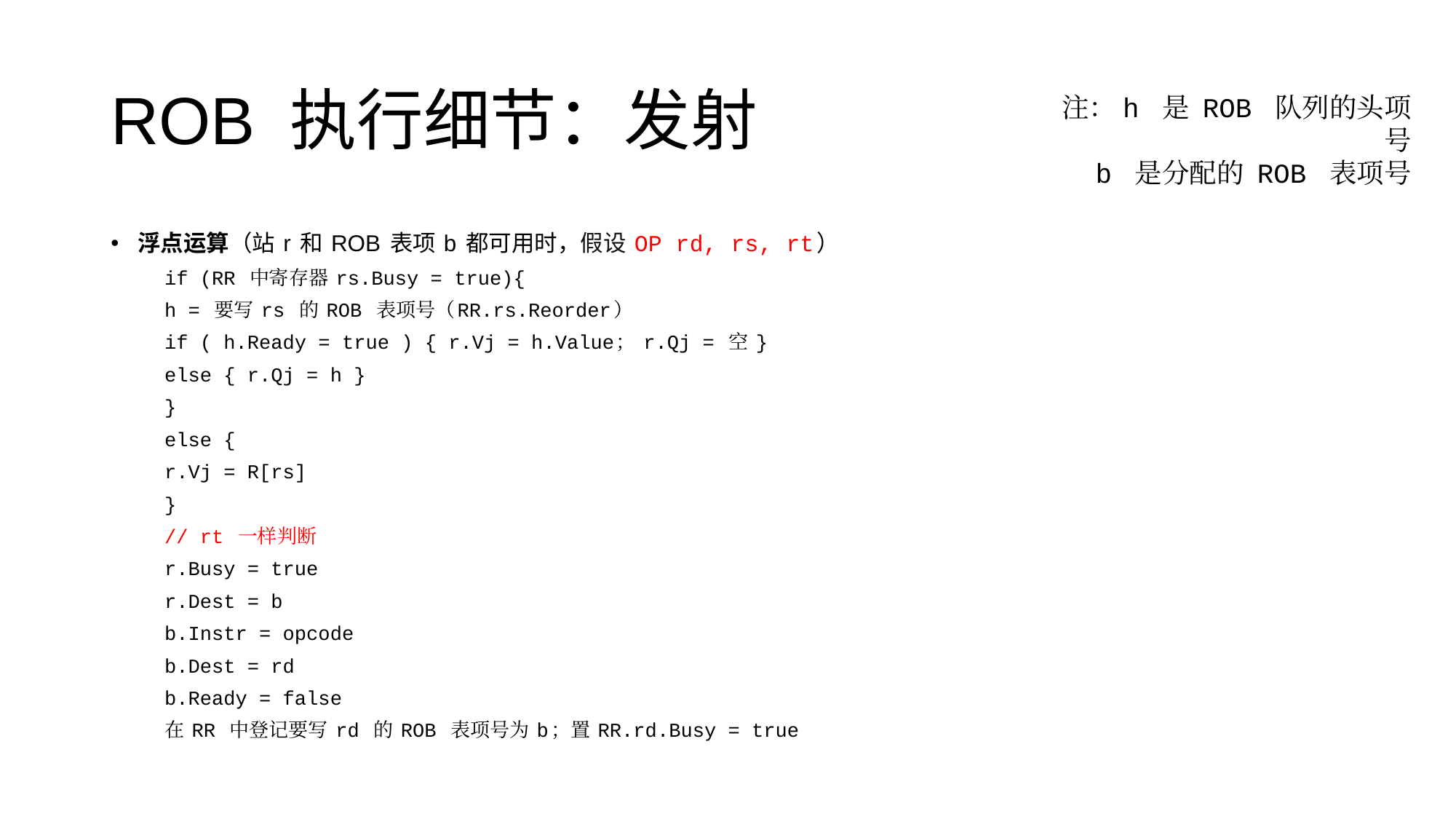

# ROB 执行细节：发射
注：h 是 ROB 队列的头项号
b 是分配的 ROB 表项号
浮点运算（站 r 和 ROB 表项 b 都可用时，假设 OP rd, rs, rt）
if (RR 中寄存器 rs.Busy = true){
	h = 要写 rs 的 ROB 表项号（RR.rs.Reorder）
	if ( h.Ready = true ) { r.Vj = h.Value； r.Qj = 空 }
	else { r.Qj = h }
}
else {
	r.Vj = R[rs]
}
// rt 一样判断
r.Busy = true
r.Dest = b
b.Instr = opcode
b.Dest = rd
b.Ready = false
在 RR 中登记要写 rd 的 ROB 表项号为 b；置 RR.rd.Busy = true